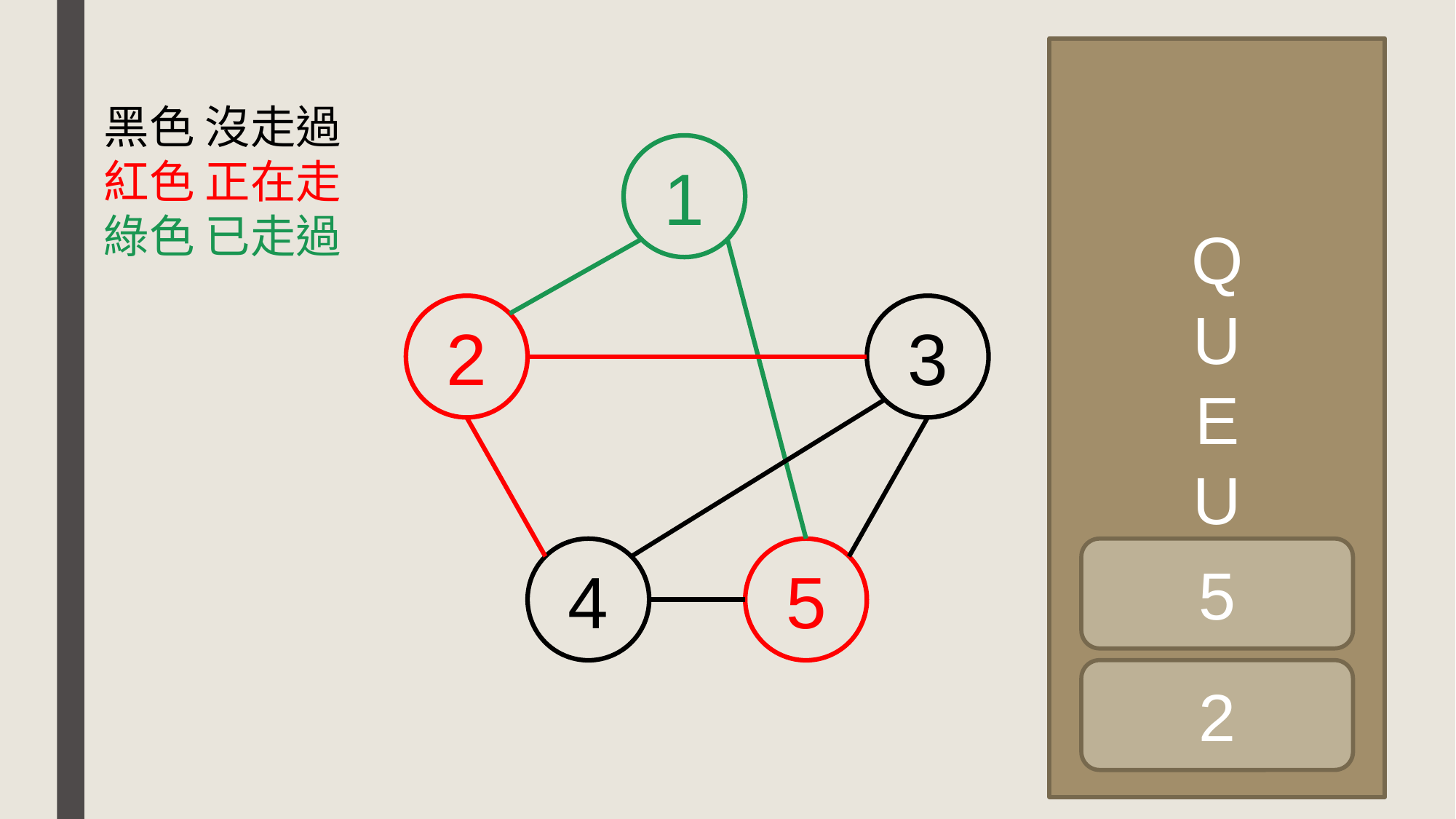

4
3
Q
U
E
U
E
黑色 沒走過
紅色 正在走
綠色 已走過
1
3
2
5
5
4
2
1